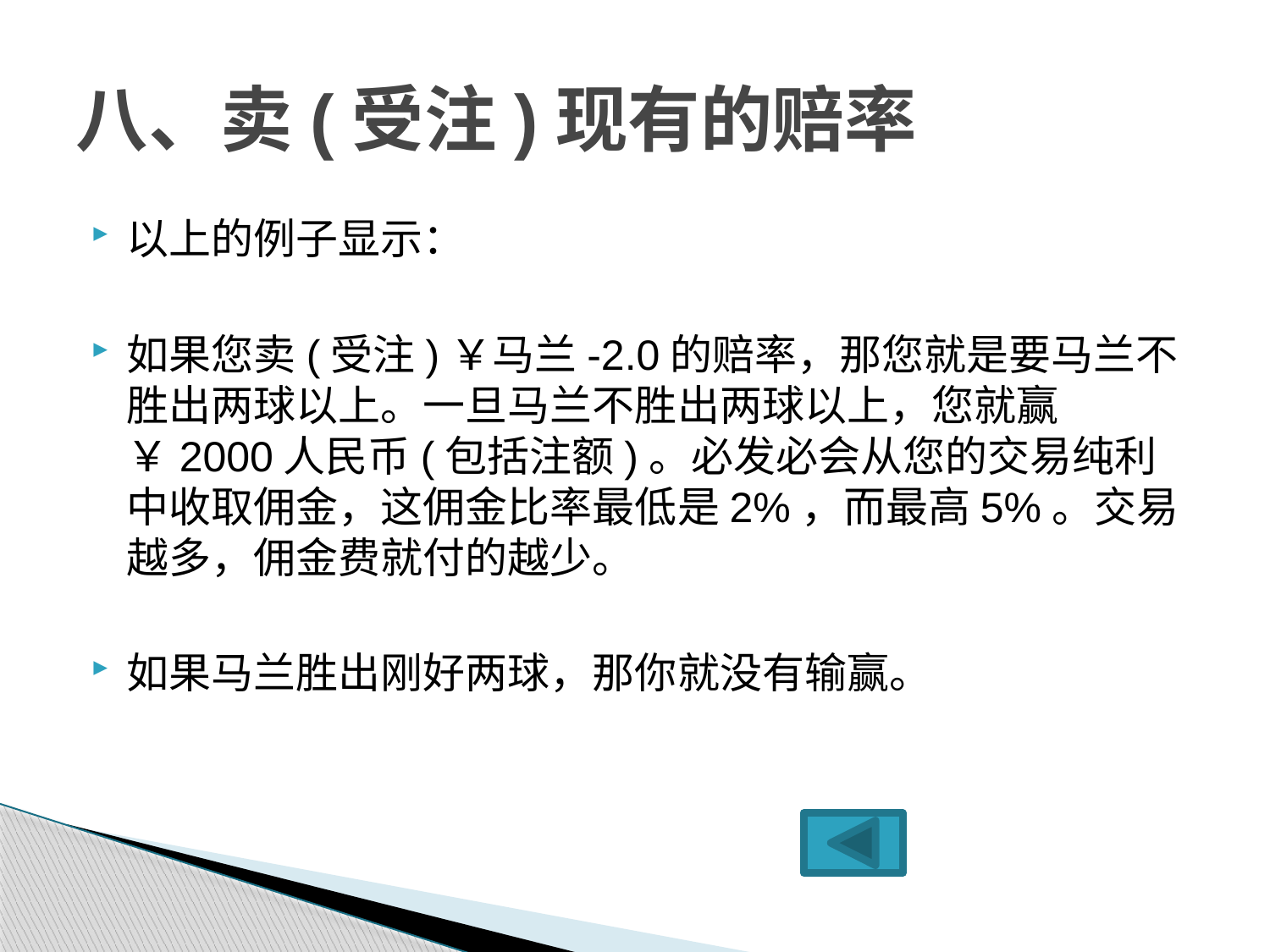

# 八、卖(受注)现有的赔率
以上的例子显示：

如果您卖(受注)￥马兰-2.0的赔率，那您就是要马兰不胜出两球以上。一旦马兰不胜出两球以上，您就赢￥2000人民币(包括注额)。必发必会从您的交易纯利中收取佣金，这佣金比率最低是2%，而最高5%。交易越多，佣金费就付的越少。

如果马兰胜出刚好两球，那你就没有输赢。